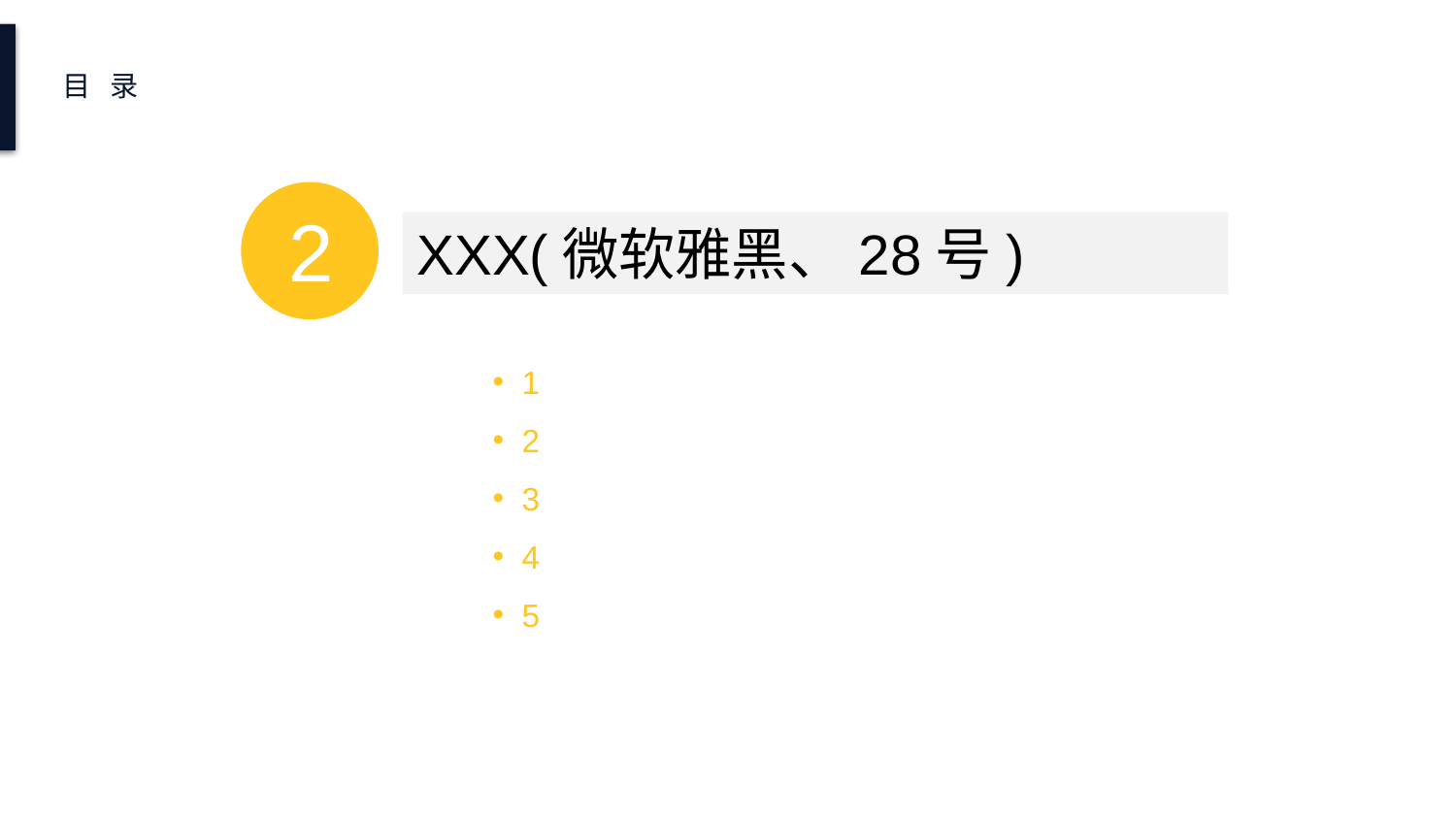

目   录

2
1
XXX(微软雅黑、28号)
  1
  2
  3
  4
  5